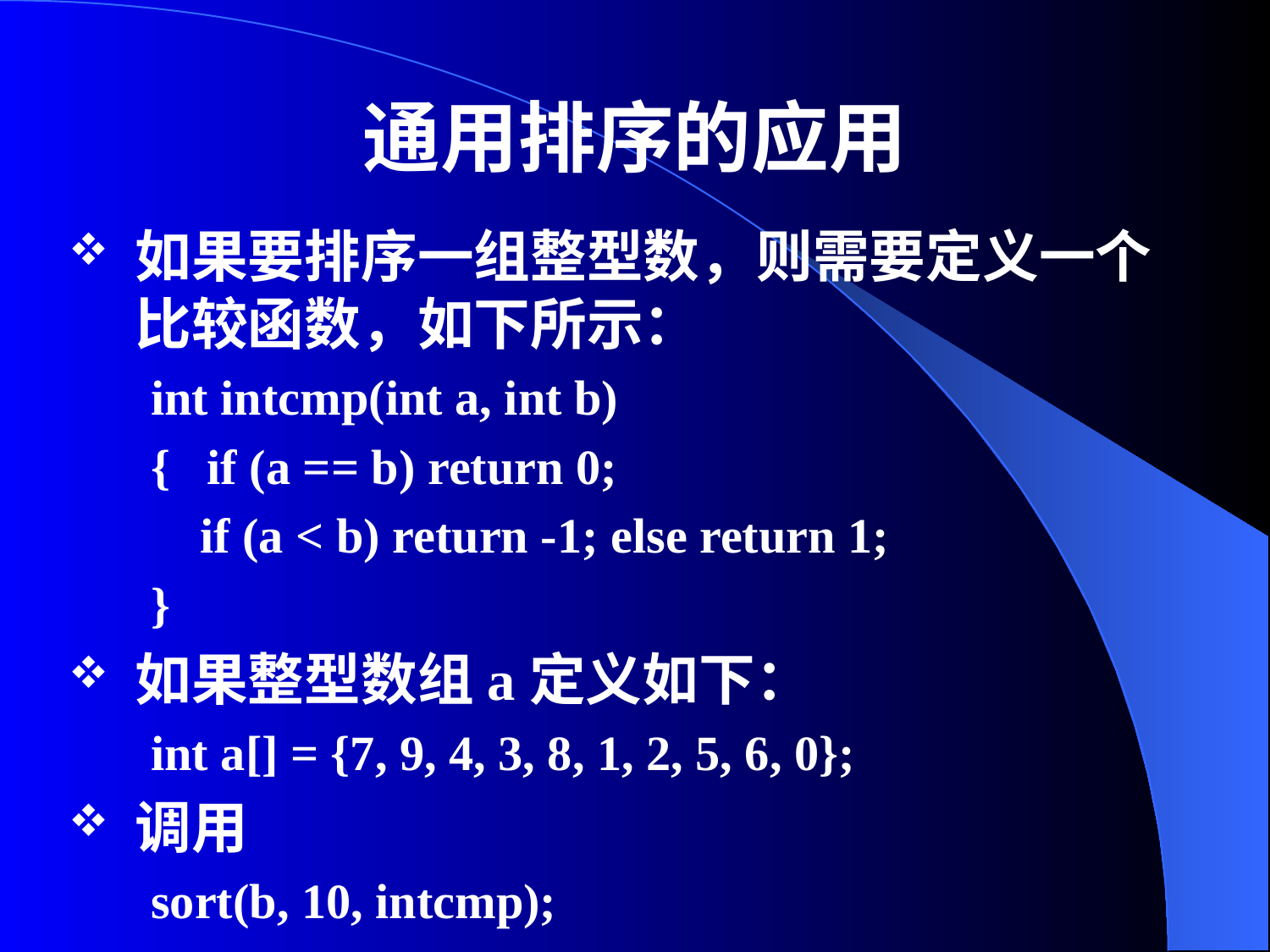

# 通用排序的应用
如果要排序一组整型数，则需要定义一个比较函数，如下所示：
int intcmp(int a, int b)
{   if (a == b) return 0;
    if (a < b) return -1; else return 1;
}
如果整型数组a定义如下：
int a[] = {7, 9, 4, 3, 8, 1, 2, 5, 6, 0};
调用
sort(b, 10, intcmp);